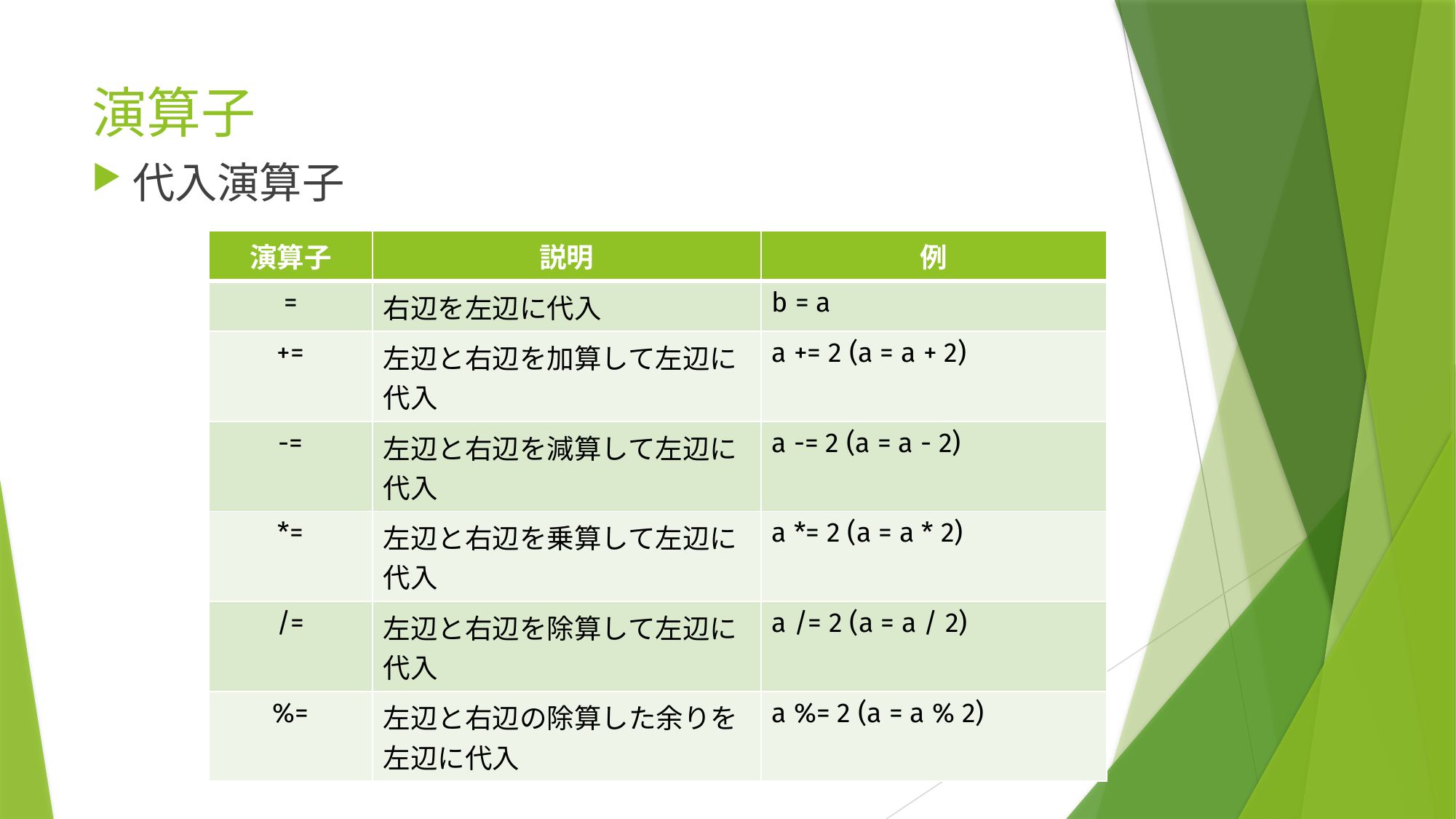

# 演算子
代入演算子

| 演算子 | 説明 | 例 |
| --- | --- | --- |
| = | 右辺を左辺に代入 | b = a |
| += | 左辺と右辺を加算して左辺に代入 | a += 2 (a = a + 2) |
| -= | 左辺と右辺を減算して左辺に代入 | a -= 2 (a = a - 2) |
| \*= | 左辺と右辺を乗算して左辺に代入 | a \*= 2 (a = a \* 2) |
| /= | 左辺と右辺を除算して左辺に代入 | a /= 2 (a = a / 2) |
| %= | 左辺と右辺の除算した余りを左辺に代入 | a %= 2 (a = a % 2) |